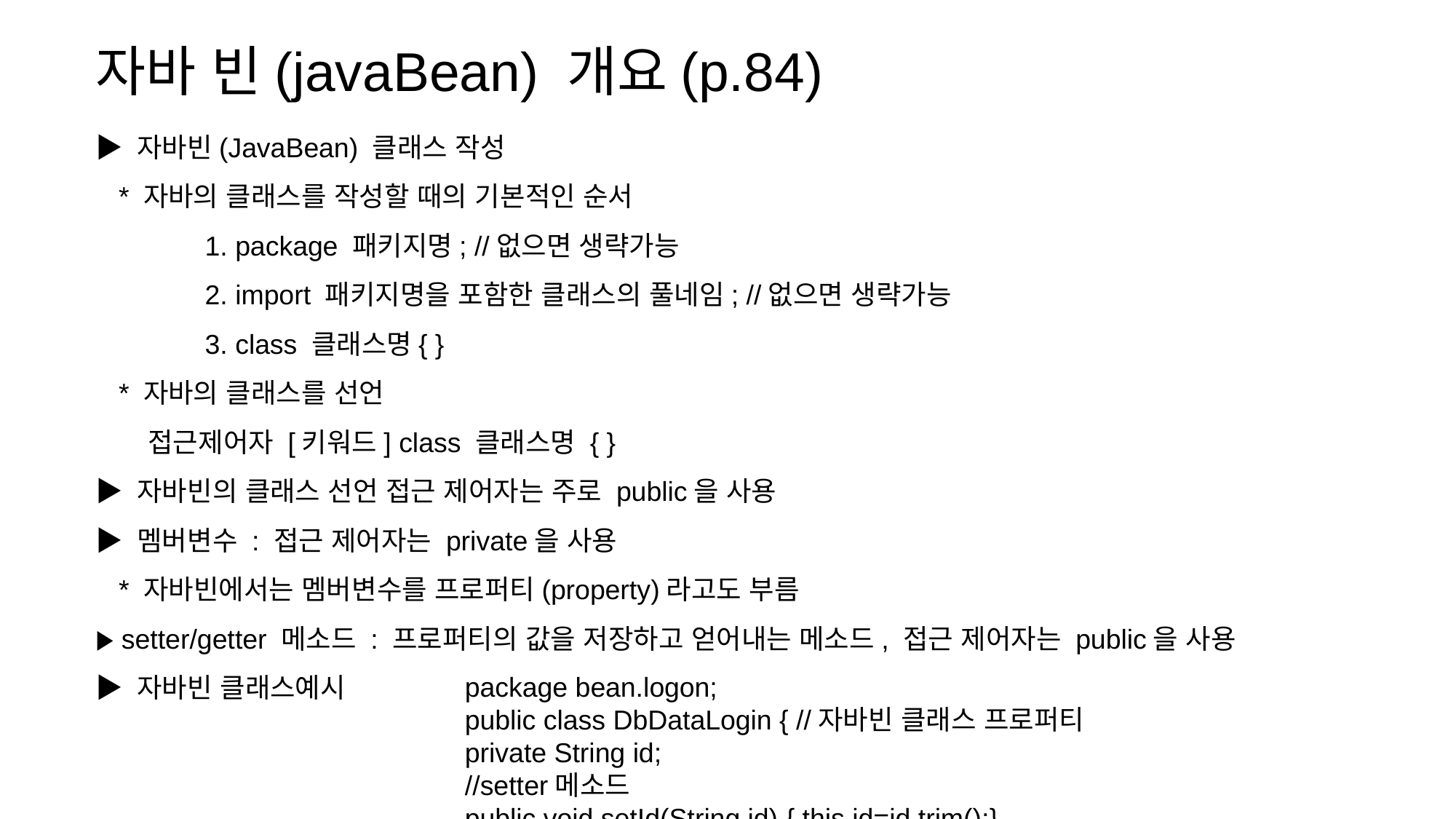

자바 빈(javaBean) 개요(p.84)
▶ 자바빈(JavaBean) 클래스 작성
   * 자바의 클래스를 작성할 때의 기본적인 순서
	1. package 패키지명; //없으면 생략가능
	2. import 패키지명을 포함한 클래스의 풀네임; //없으면 생략가능
	3. class 클래스명{ }
   * 자바의 클래스를 선언
      접근제어자 [키워드] class 클래스명 { }
▶ 자바빈의 클래스 선언 접근 제어자는 주로 public을 사용
▶ 멤버변수 : 접근 제어자는 private을 사용
   * 자바빈에서는 멤버변수를 프로퍼티(property)라고도 부름
▶ setter/getter 메소드 : 프로퍼티의 값을 저장하고 얻어내는 메소드, 접근 제어자는 public을 사용
▶ 자바빈 클래스예시
package bean.logon;
public class DbDataLogin { //자바빈 클래스 프로퍼티
private String id;
//setter메소드
public void setId(String id) { this.id=id.trim();}
//getter메소드
public String getId() { return id; }